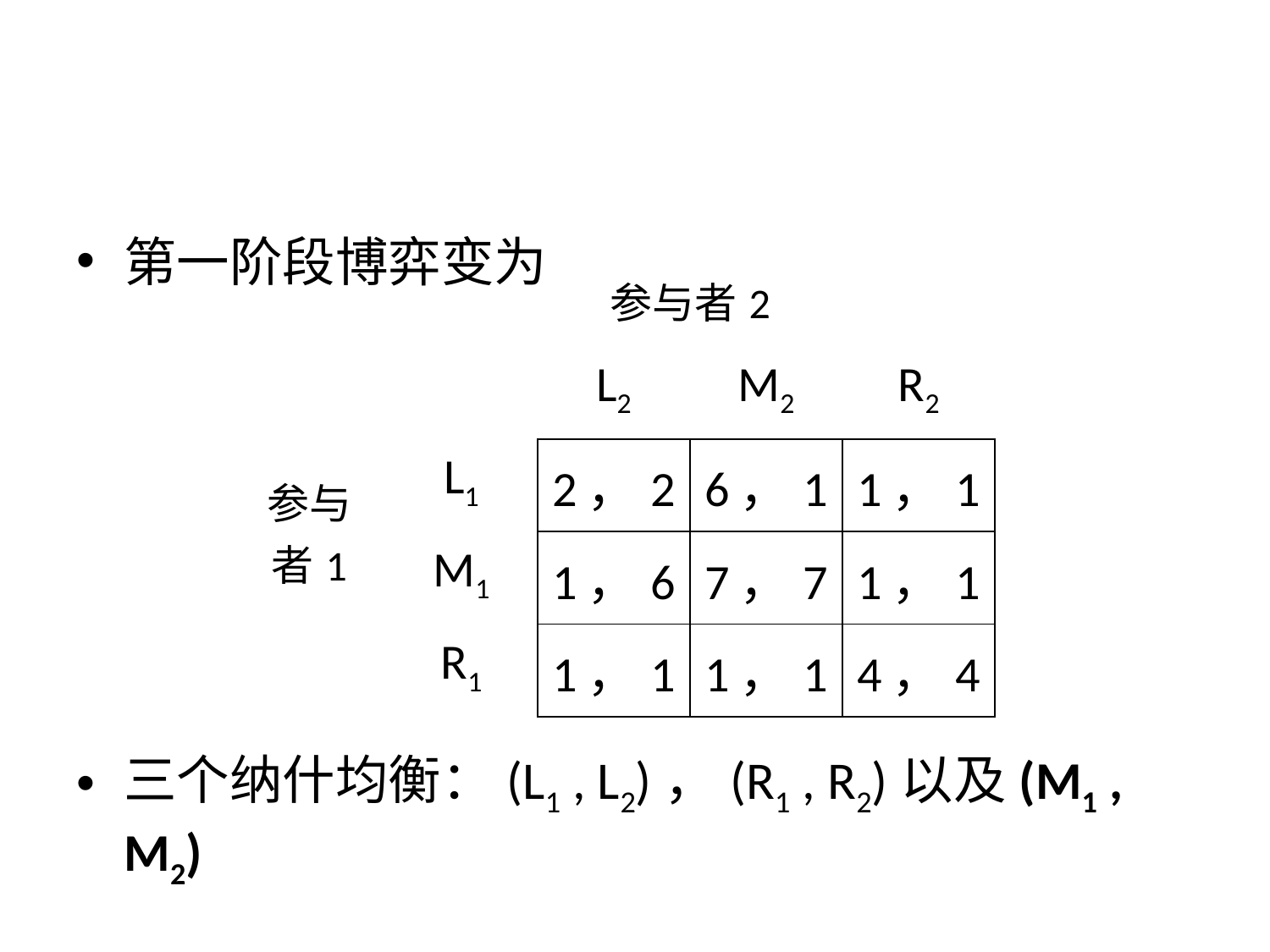

第一阶段博弈变为

三个纳什均衡：(L1 , L2)，(R1 , R2)以及(M1 , M2)
|  |  | 参与者2 |  |  |
| --- | --- | --- | --- | --- |
|  |  | L2 | M2 | R2 |
| 参与者1 | L1 | 2，2 | 6，1 | 1，1 |
|  | M1 | 1，6 | 7，7 | 1，1 |
|  | R1 | 1，1 | 1，1 | 4，4 |